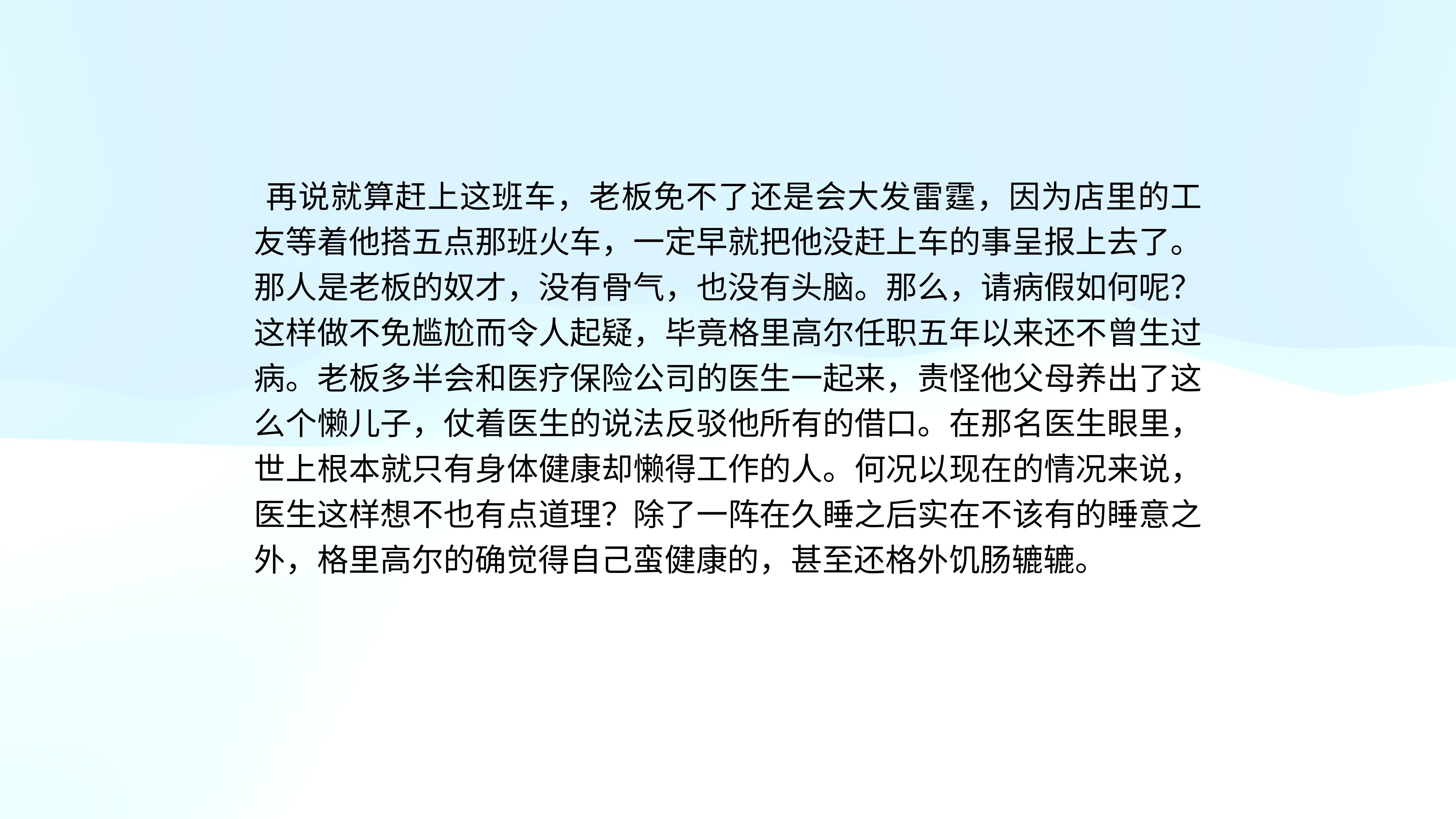

再说就算赶上这班车，老板免不了还是会大发雷霆，因为店里的工友等着他搭五点那班火车，一定早就把他没赶上车的事呈报上去了。那人是老板的奴才，没有骨气，也没有头脑。那么，请病假如何呢？这样做不免尴尬而令人起疑，毕竟格里高尔任职五年以来还不曾生过病。老板多半会和医疗保险公司的医生一起来，责怪他父母养出了这么个懒儿子，仗着医生的说法反驳他所有的借口。在那名医生眼里，世上根本就只有身体健康却懒得工作的人。何况以现在的情况来说，医生这样想不也有点道理？除了一阵在久睡之后实在不该有的睡意之外，格里高尔的确觉得自己蛮健康的，甚至还格外饥肠辘辘。